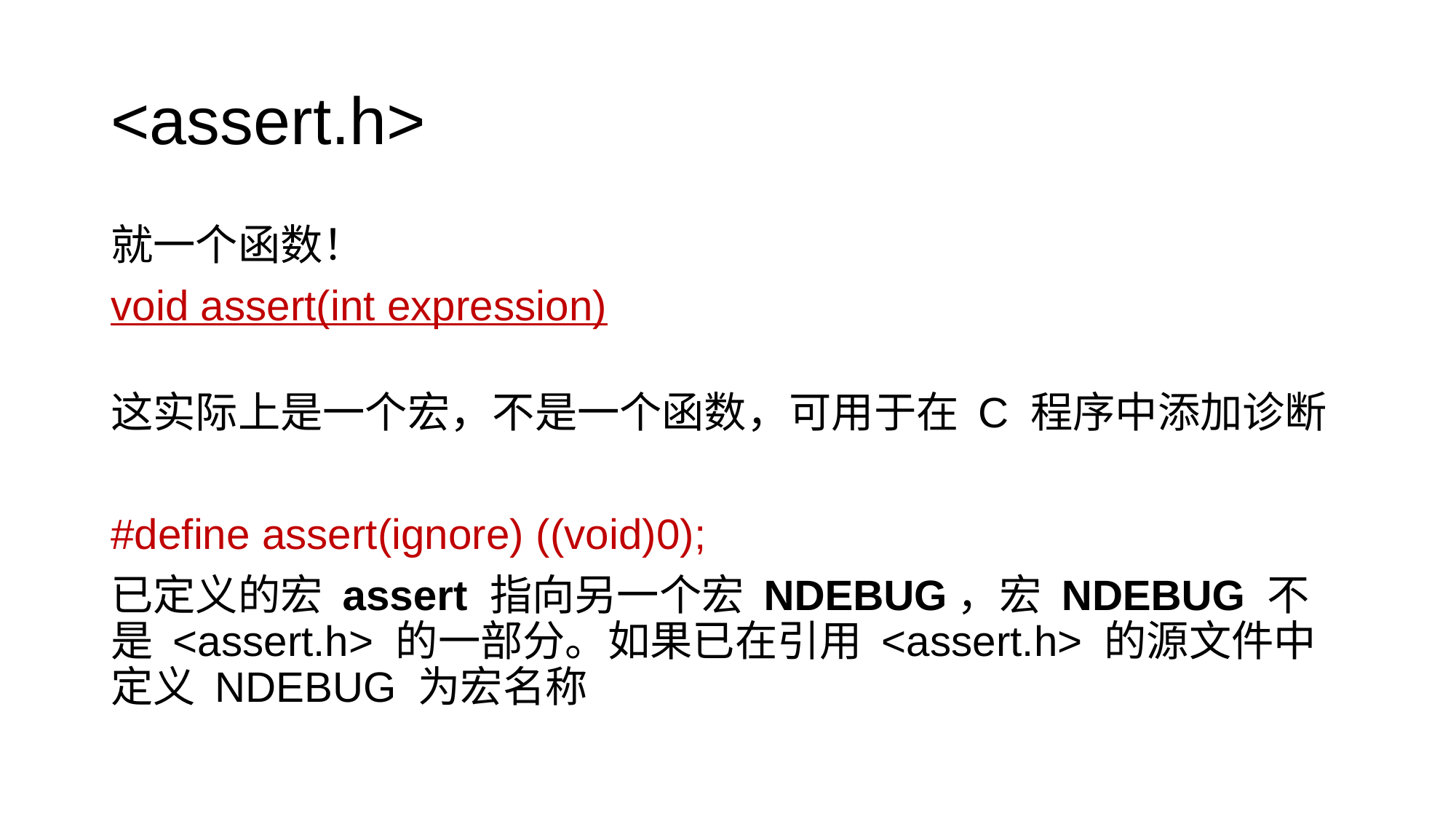

# <assert.h>
就一个函数！
void assert(int expression)
这实际上是一个宏，不是一个函数，可用于在 C 程序中添加诊断

#define assert(ignore) ((void)0);
已定义的宏 assert 指向另一个宏 NDEBUG，宏 NDEBUG 不是 <assert.h> 的一部分。如果已在引用 <assert.h> 的源文件中定义 NDEBUG 为宏名称